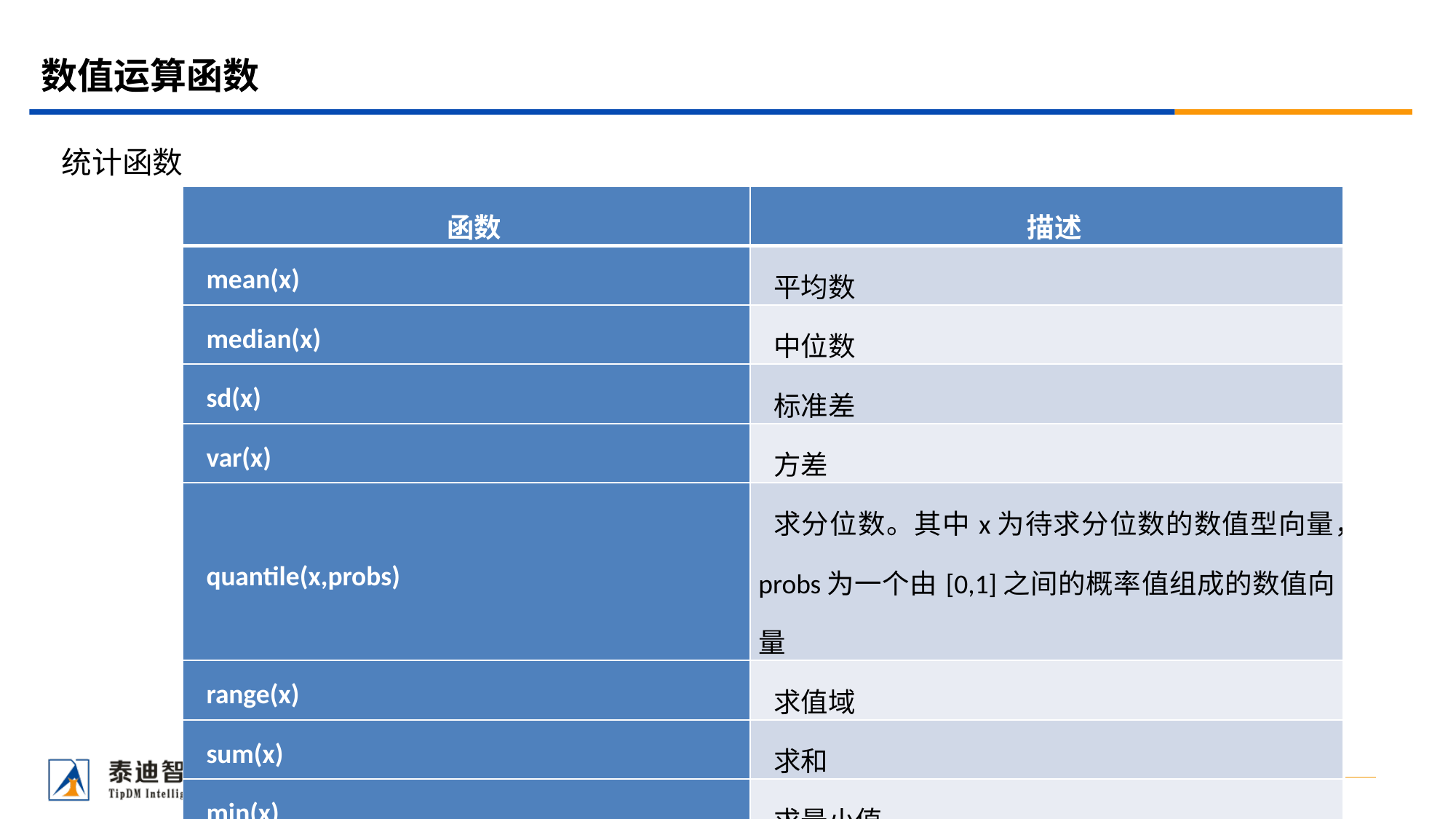

# 数值运算函数
统计函数
| 函数 | 描述 |
| --- | --- |
| mean(x) | 平均数 |
| median(x) | 中位数 |
| sd(x) | 标准差 |
| var(x) | 方差 |
| quantile(x,probs) | 求分位数。其中x为待求分位数的数值型向量，probs为一个由[0,1]之间的概率值组成的数值向量 |
| range(x) | 求值域 |
| sum(x) | 求和 |
| min(x) | 求最小值 |
| max(x) | 求最大值 |
| … |  |